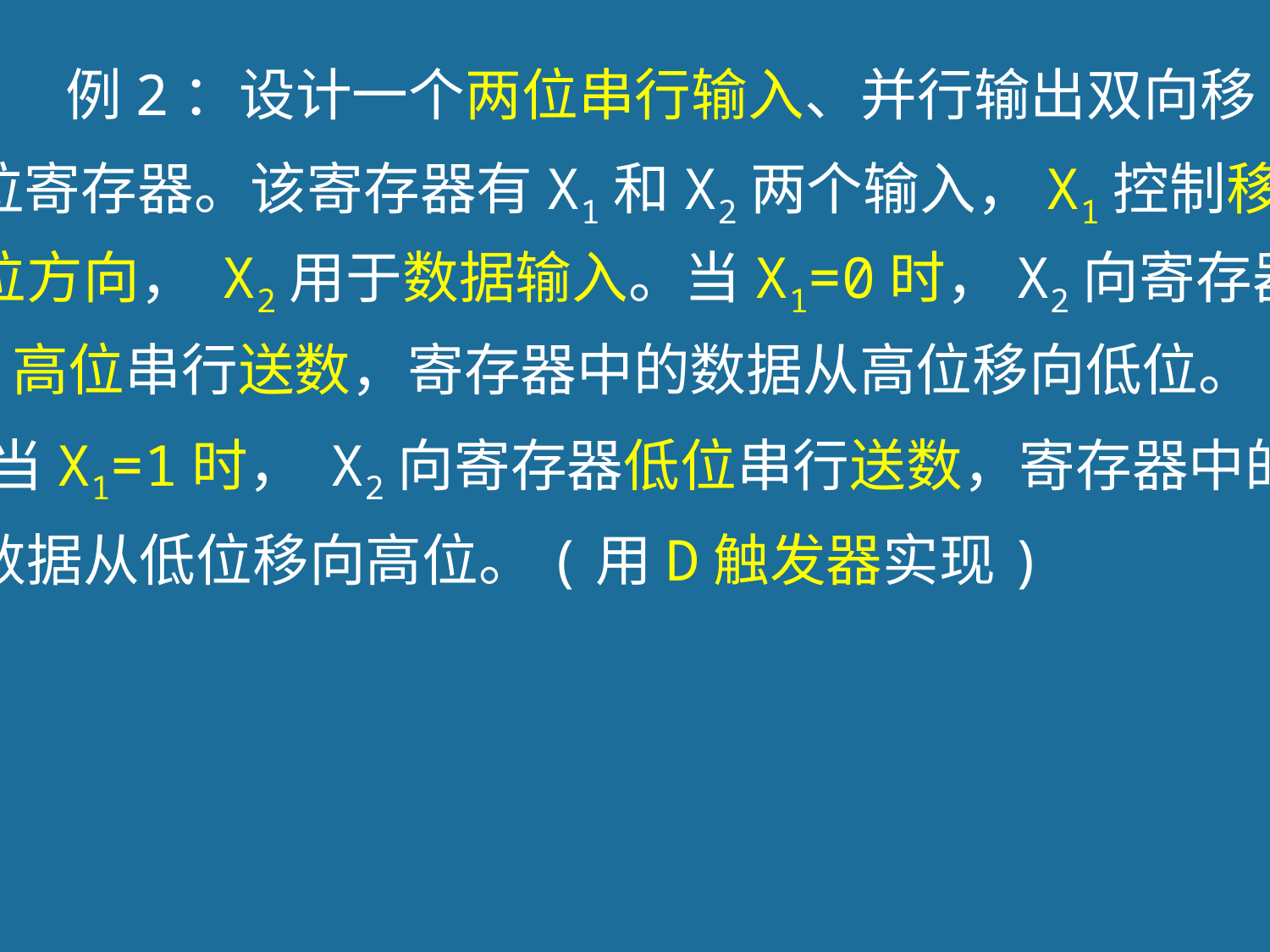

例2：设计一个两位串行输入、并行输出双向移
位寄存器。该寄存器有X1和X2两个输入，X1控制移
位方向， X2用于数据输入。当X1=0时，X2向寄存器
高位串行送数，寄存器中的数据从高位移向低位。
当X1=1时， X2向寄存器低位串行送数，寄存器中的
数据从低位移向高位。(用D触发器实现)
155